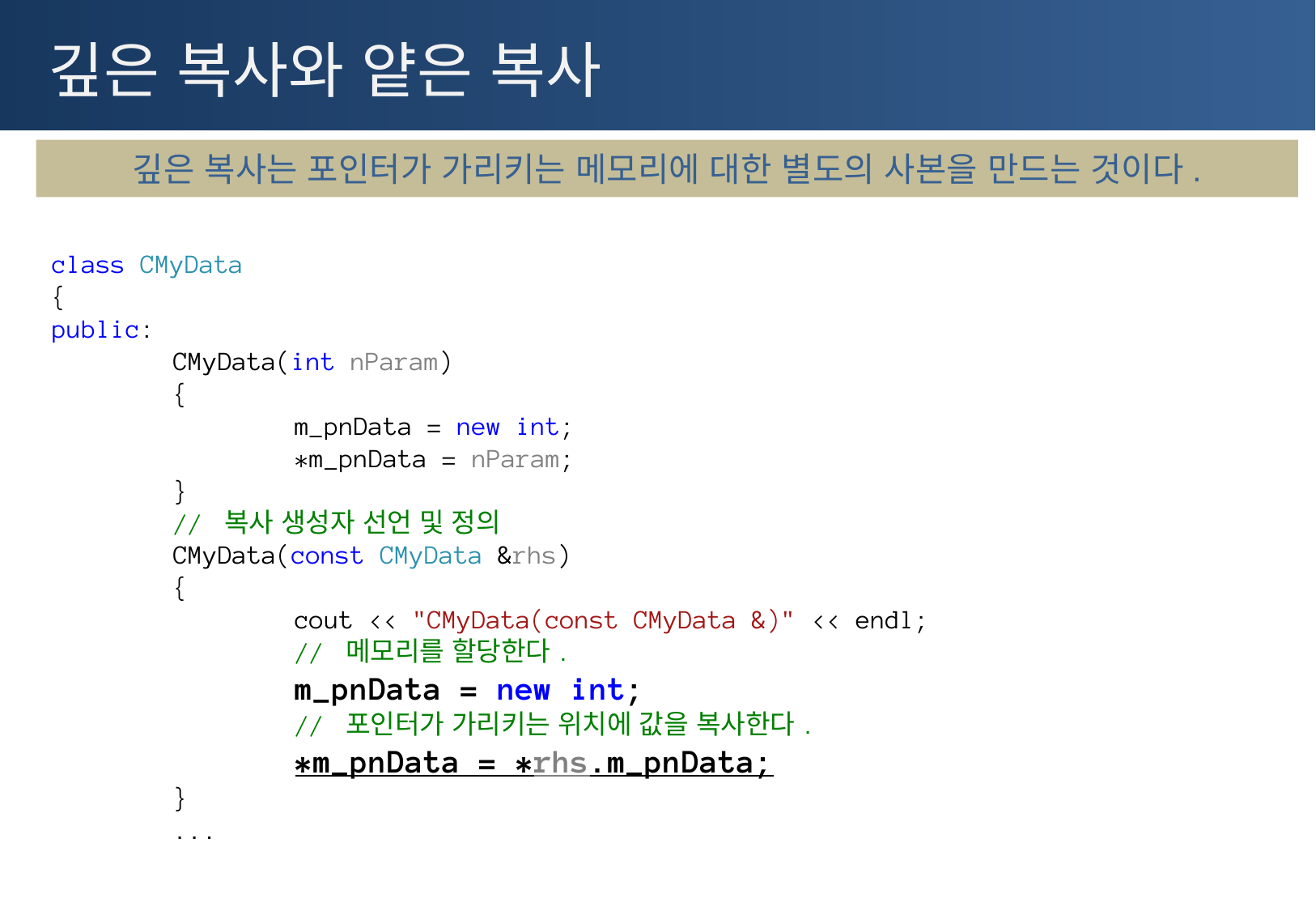

# 깊은 복사와 얕은 복사
깊은 복사는 포인터가 가리키는 메모리에 대한 별도의 사본을 만드는 것이다.
class CMyData
{
public:
	CMyData(int nParam)
	{
		m_pnData = new int;
		*m_pnData = nParam;
	}
	// 복사 생성자 선언 및 정의
	CMyData(const CMyData &rhs)
	{
		cout << "CMyData(const CMyData &)" << endl;
		// 메모리를 할당한다.
		m_pnData = new int;
		// 포인터가 가리키는 위치에 값을 복사한다.
		*m_pnData = *rhs.m_pnData;
	}
	...